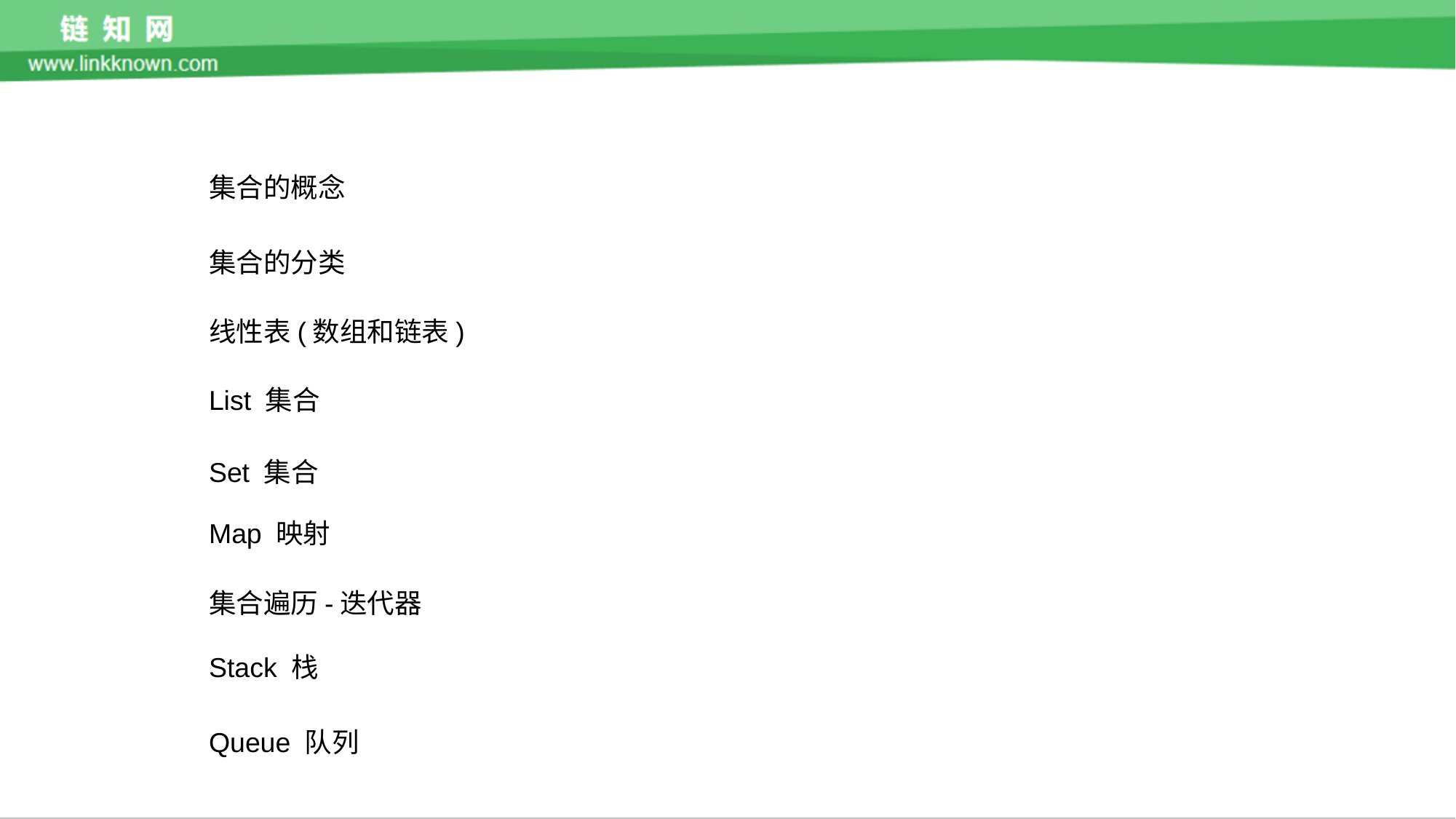

集合的概念
集合的分类
线性表(数组和链表)
List 集合
Set 集合
Map 映射
集合遍历-迭代器
Stack 栈
Queue 队列